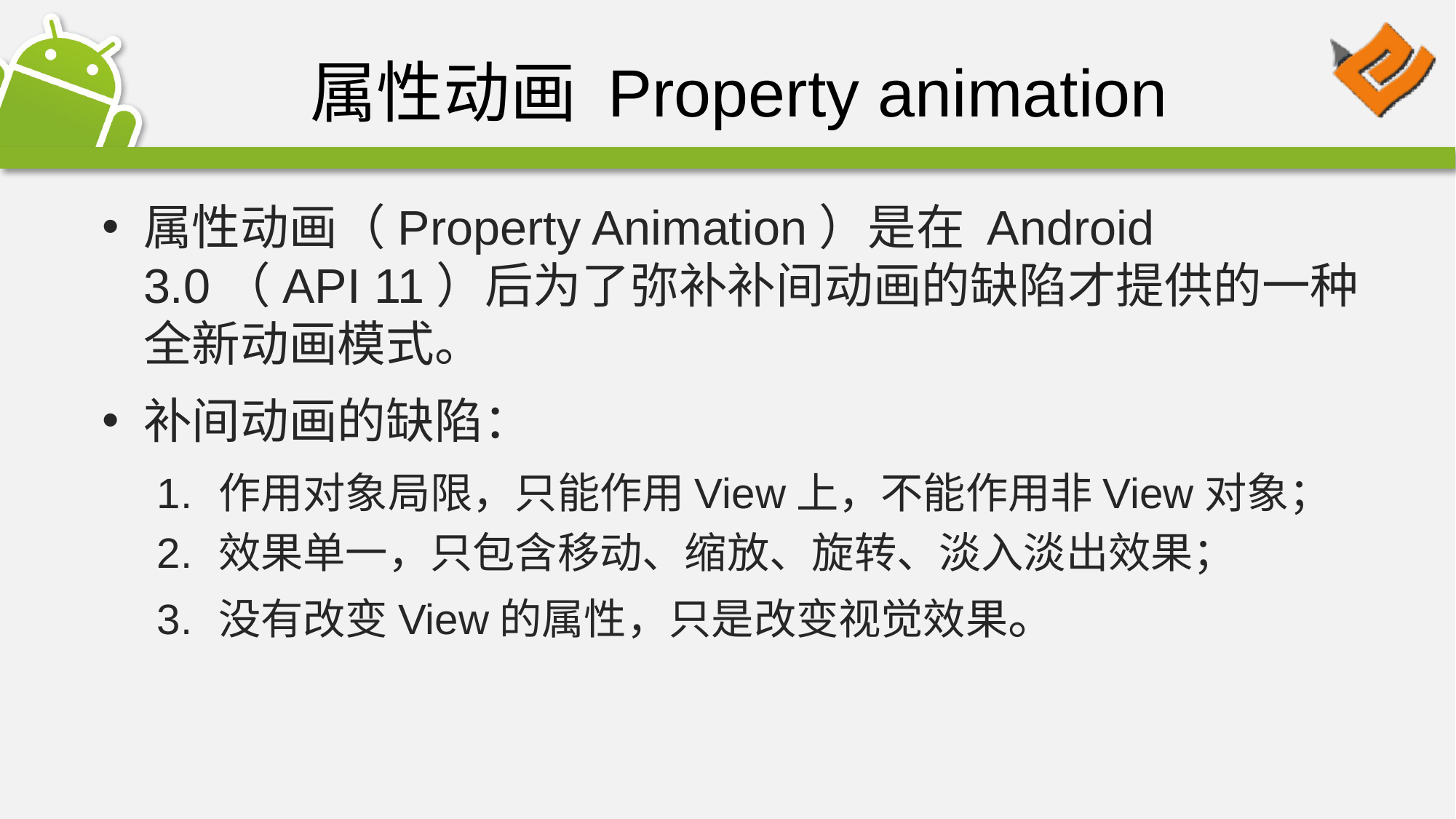

# 属性动画 Property animation
属性动画（Property Animation）是在 Android 3.0（API 11）后为了弥补补间动画的缺陷才提供的一种全新动画模式。
补间动画的缺陷：
作用对象局限，只能作用View上，不能作用非View对象；
效果单一，只包含移动、缩放、旋转、淡入淡出效果；
没有改变View的属性，只是改变视觉效果。